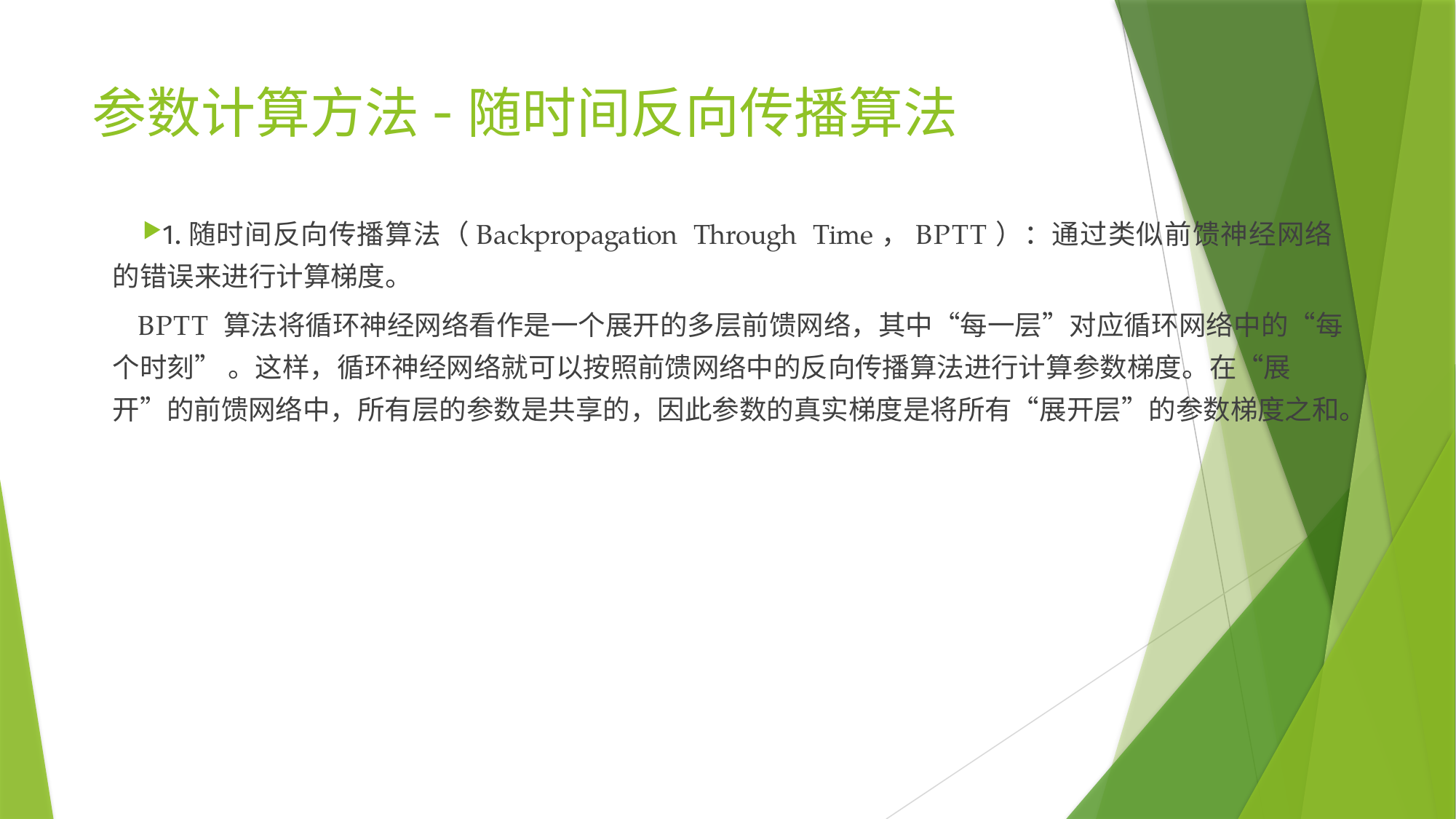

# 参数计算方法-随时间反向传播算法
1.随时间反向传播算法（Backpropagation  Through  Time，BPTT）：通过类似前馈神经网络的错误来进行计算梯度。
   BPTT 算法将循环神经网络看作是一个展开的多层前馈网络，其中“每一层”对应循环网络中的“每个时刻” 。这样，循环神经网络就可以按照前馈网络中的反向传播算法进行计算参数梯度。在“展开”的前馈网络中，所有层的参数是共享的，因此参数的真实梯度是将所有“展开层”的参数梯度之和。